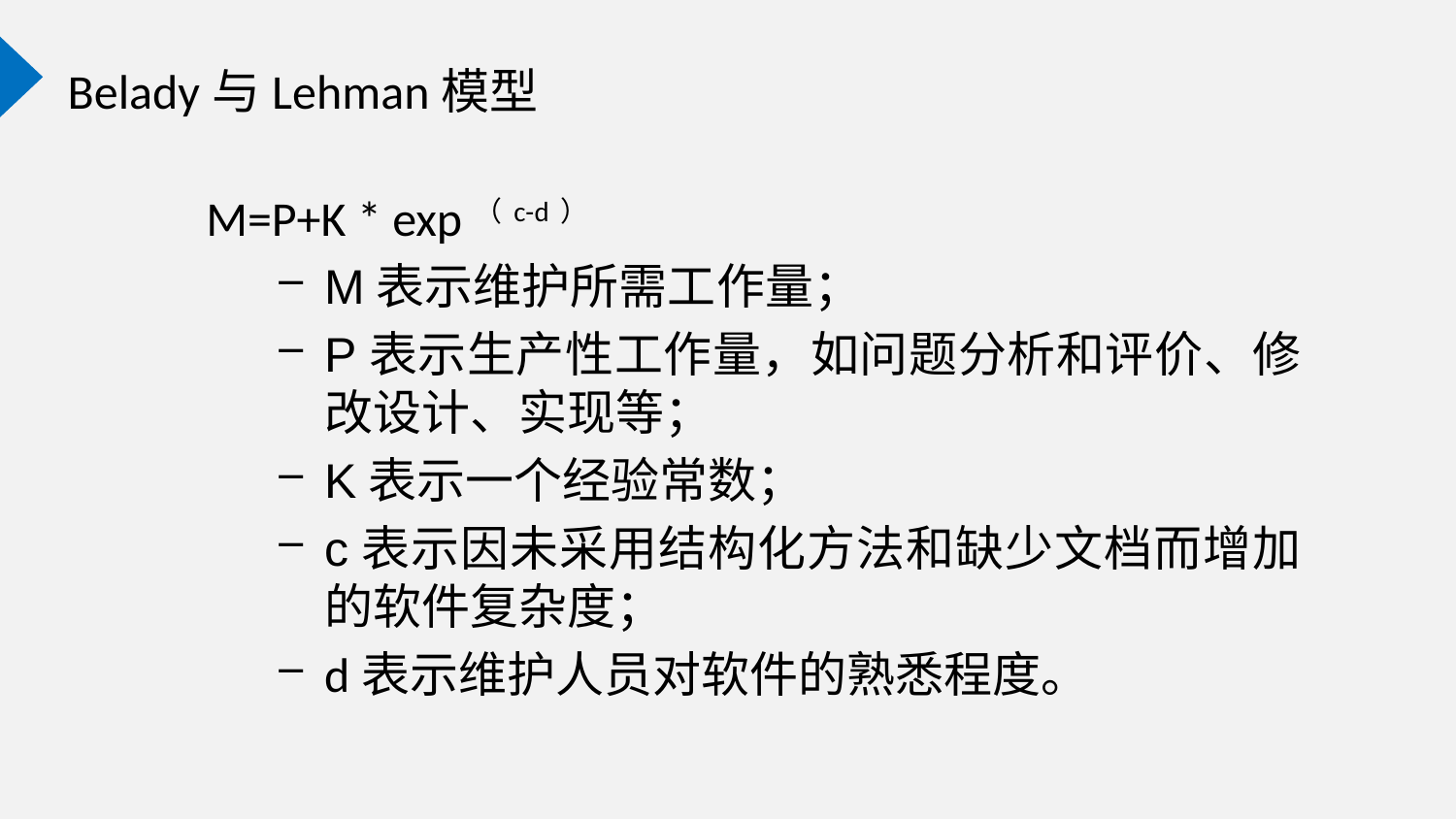

Belady与Lehman模型
M=P+K * exp（c-d）
M表示维护所需工作量；
P表示生产性工作量，如问题分析和评价、修改设计、实现等；
K表示一个经验常数；
c表示因未采用结构化方法和缺少文档而增加的软件复杂度；
d表示维护人员对软件的熟悉程度。